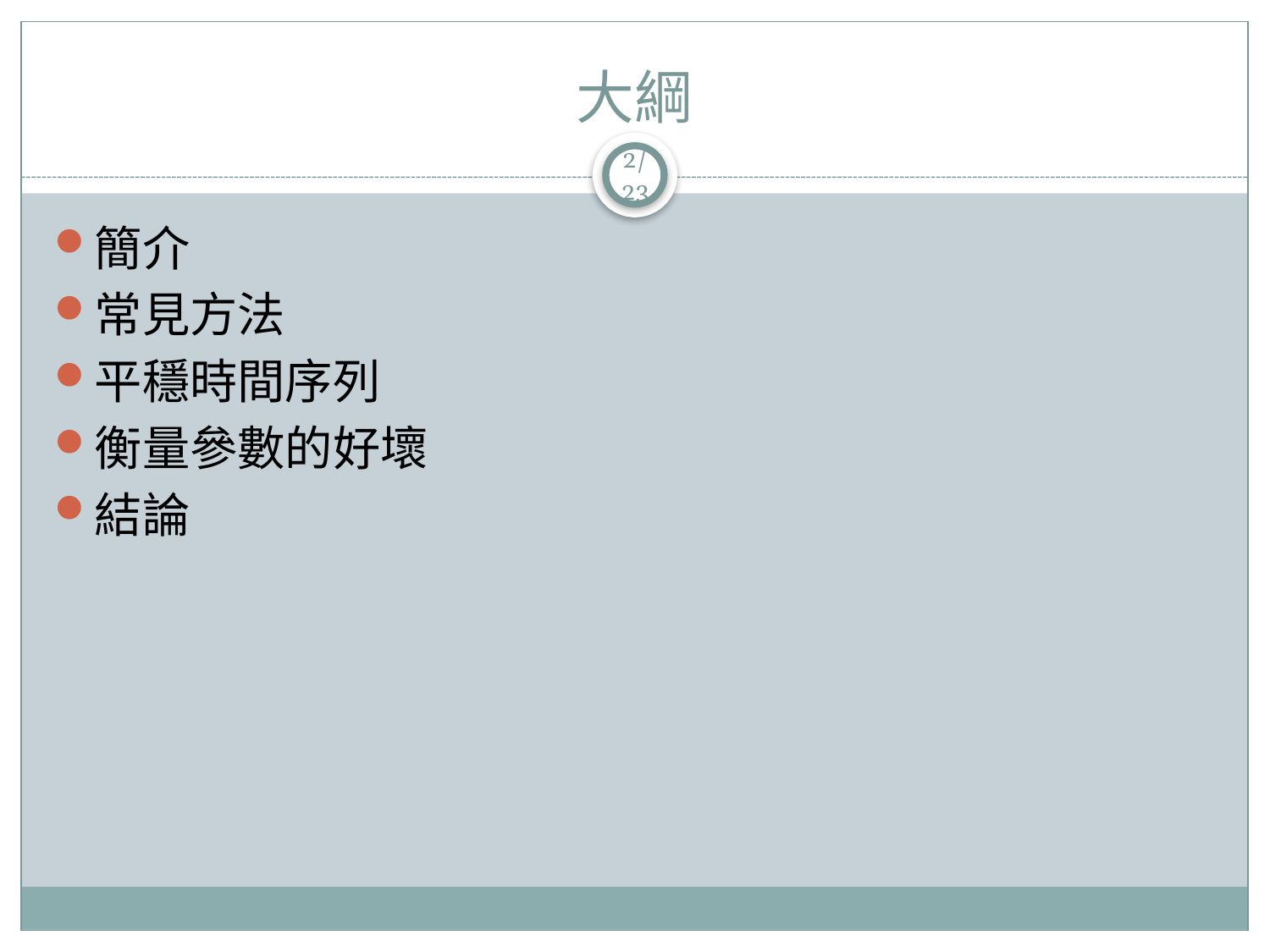

# 大綱
2/ 23
簡介
常見方法
平穩時間序列
衡量參數的好壞
結論